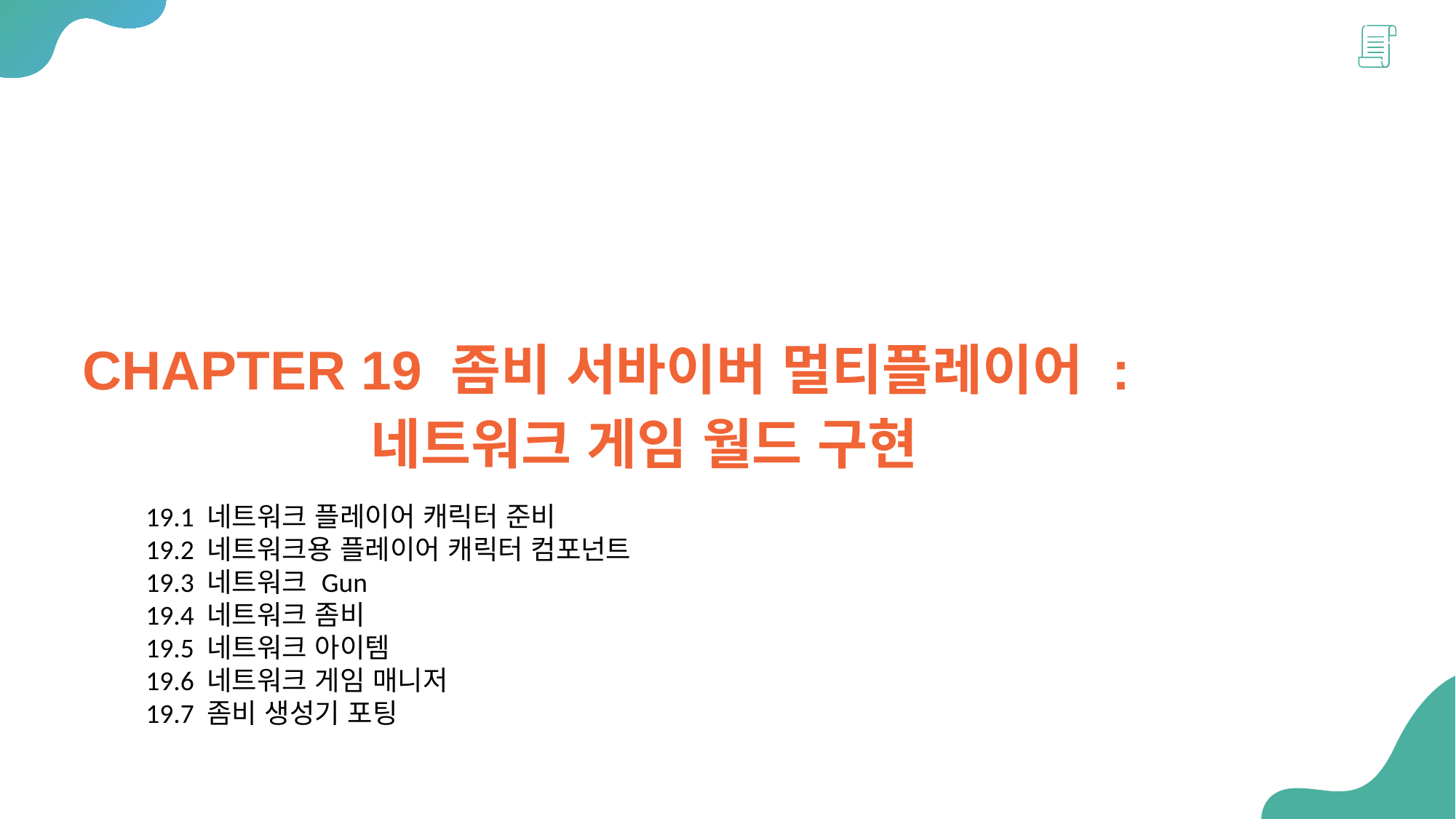

CHAPTER 19 좀비 서바이버 멀티플레이어 :
                  네트워크 게임 월드 구현
19.1 네트워크 플레이어 캐릭터 준비
19.2 네트워크용 플레이어 캐릭터 컴포넌트
19.3 네트워크 Gun
19.4 네트워크 좀비
19.5 네트워크 아이템
19.6 네트워크 게임 매니저
19.7 좀비 생성기 포팅